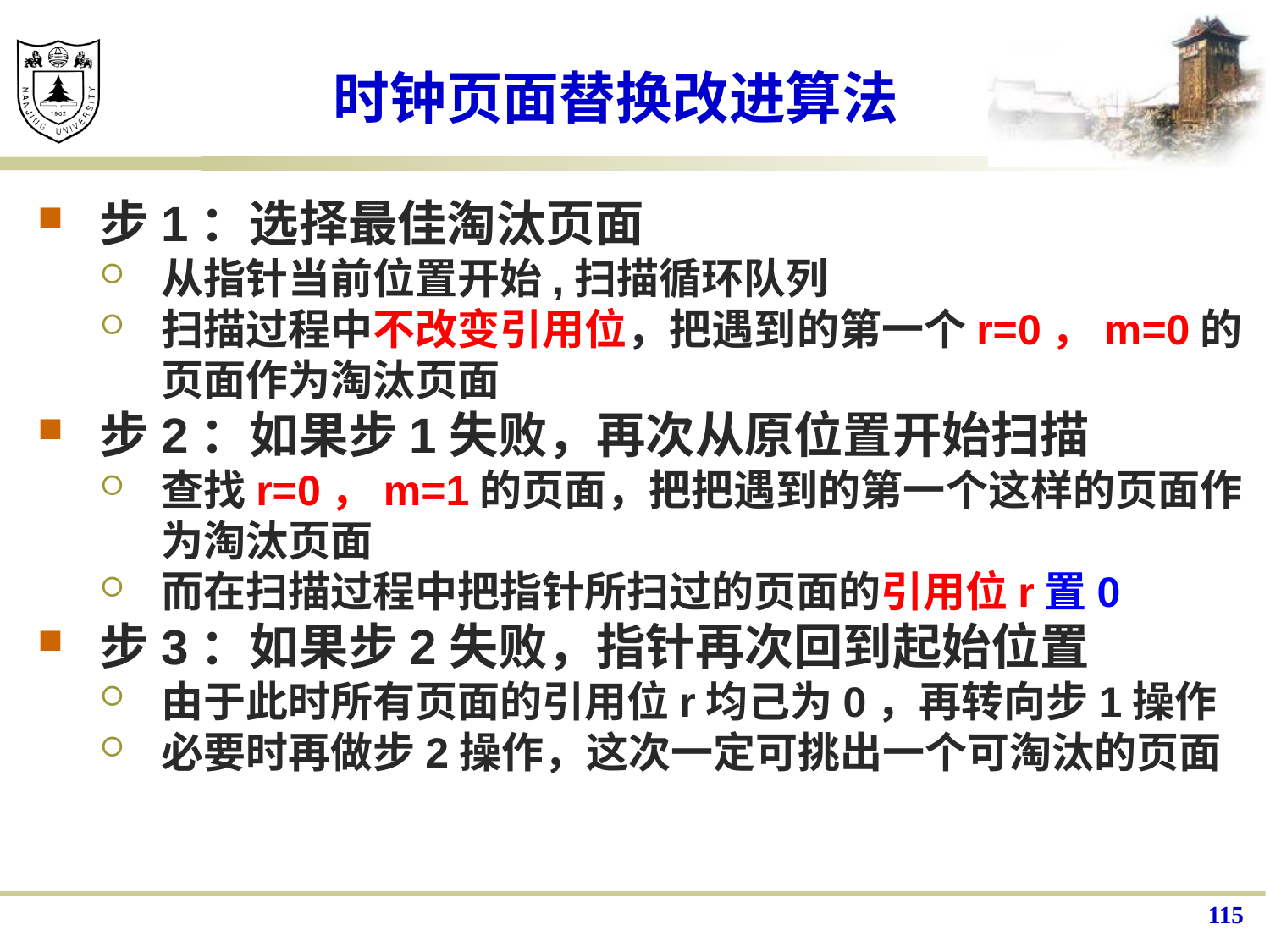

# 时钟页面替换改进算法
步1：选择最佳淘汰页面
从指针当前位置开始,扫描循环队列
扫描过程中不改变引用位，把遇到的第一个r=0，m=0的页面作为淘汰页面
步2：如果步1失败，再次从原位置开始扫描
查找r=0，m=1的页面，把把遇到的第一个这样的页面作为淘汰页面
而在扫描过程中把指针所扫过的页面的引用位r置0
步3：如果步2失败，指针再次回到起始位置
由于此时所有页面的引用位r均己为0，再转向步1操作
必要时再做步2操作，这次一定可挑出一个可淘汰的页面

115